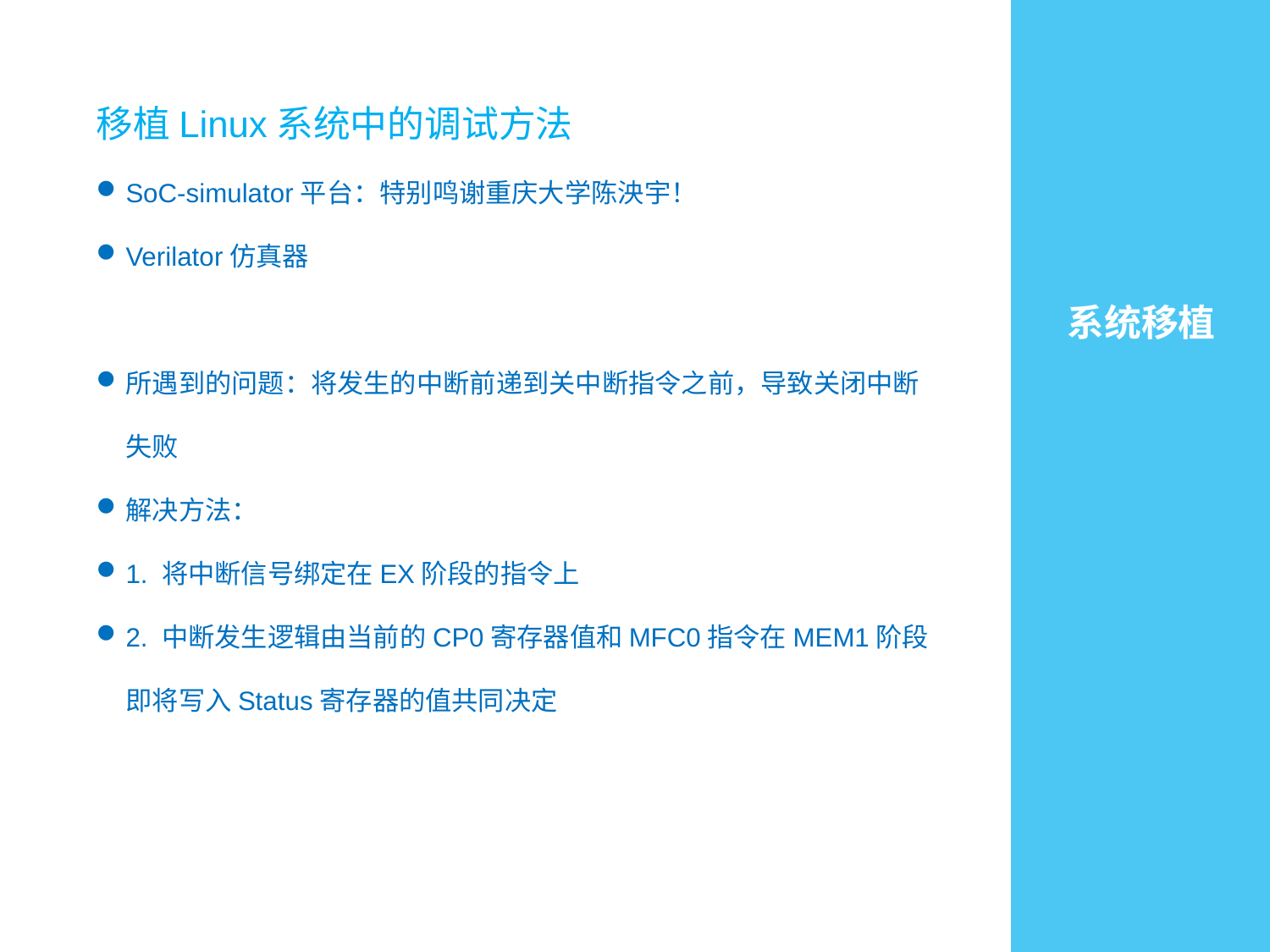

移植Linux系统中的调试方法
SoC-simulator平台：特别鸣谢重庆大学陈泱宇！
Verilator仿真器

所遇到的问题：将发生的中断前递到关中断指令之前，导致关闭中断失败
解决方法：
1. 将中断信号绑定在EX阶段的指令上
2. 中断发生逻辑由当前的CP0寄存器值和MFC0指令在MEM1阶段即将写入Status寄存器的值共同决定
系统移植